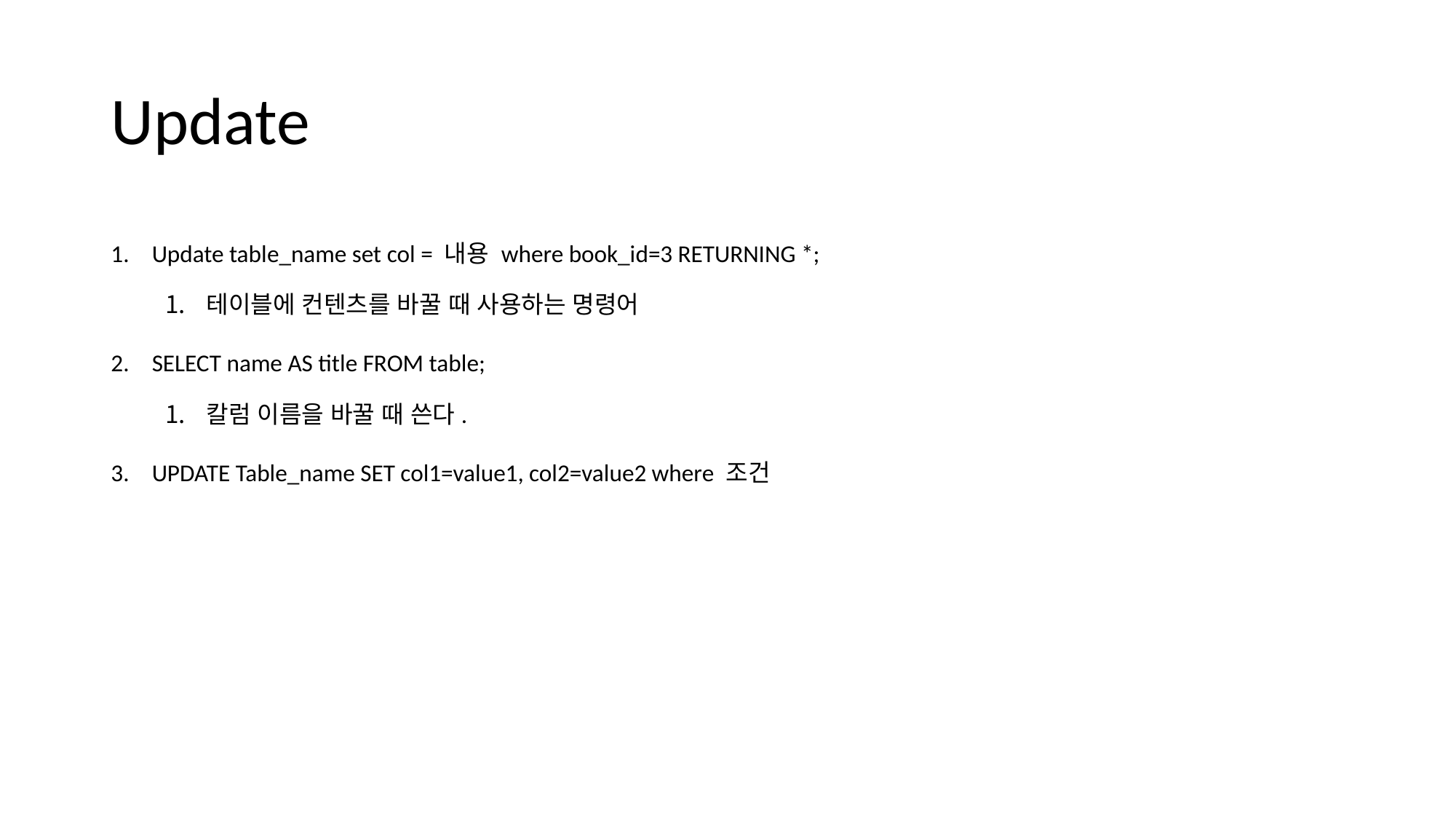

# Update
Update table_name set col = 내용 where book_id=3 RETURNING *;
테이블에 컨텐츠를 바꿀 때 사용하는 명령어
SELECT name AS title FROM table;
칼럼 이름을 바꿀 때 쓴다.
UPDATE Table_name SET col1=value1, col2=value2 where 조건